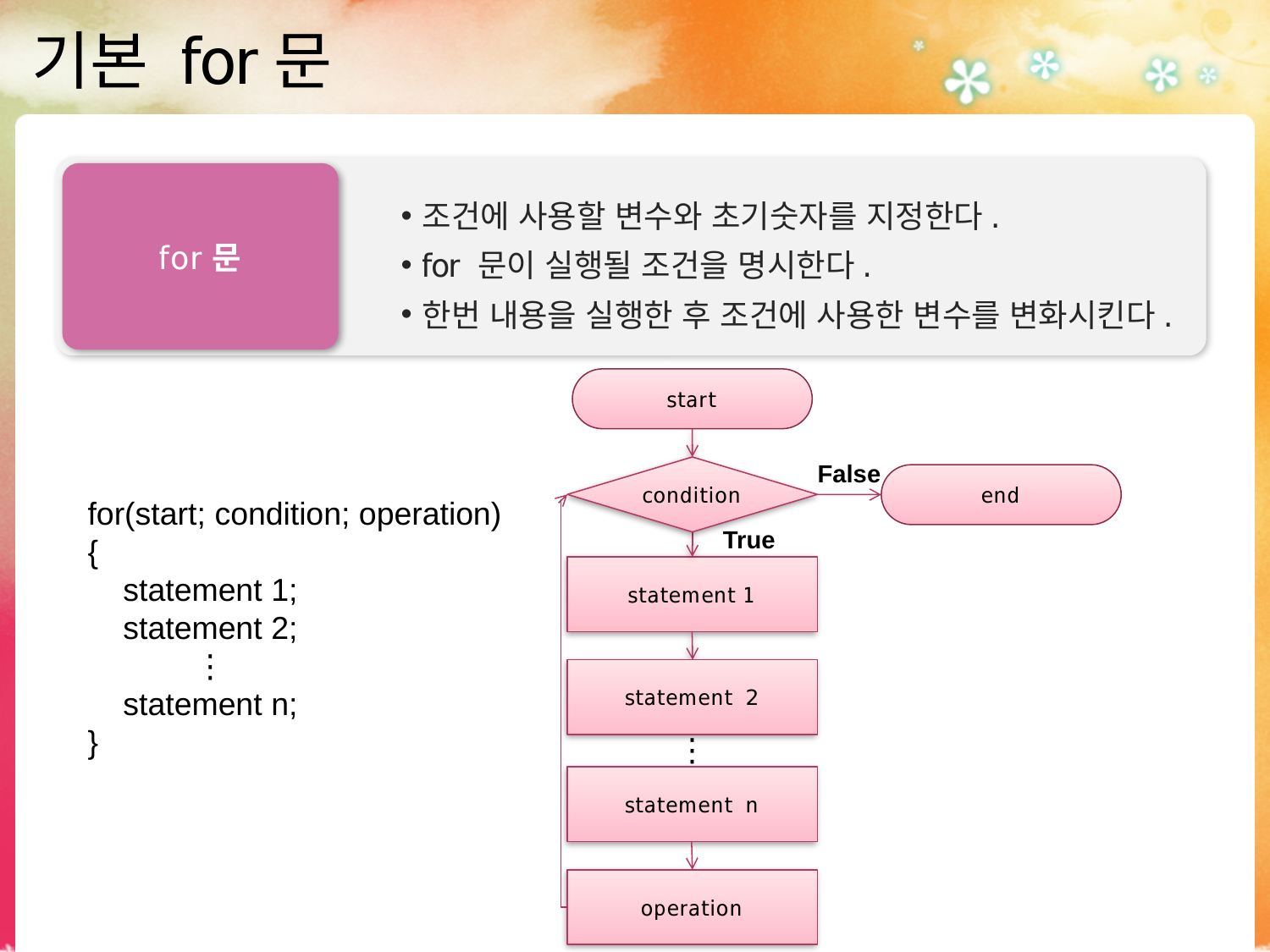

# 기본 for문

조건에 사용할 변수와 초기숫자를 지정한다.
for 문이 실행될 조건을 명시한다.
한번 내용을 실행한 후 조건에 사용한 변수를 변화시킨다.
for문
start
False
condition
end
for(start; condition; operation)
{
    statement 1;
    statement 2;
            ⋮
    statement n;
}
True
statement 1
statement  2
⋮
statement  n
operation